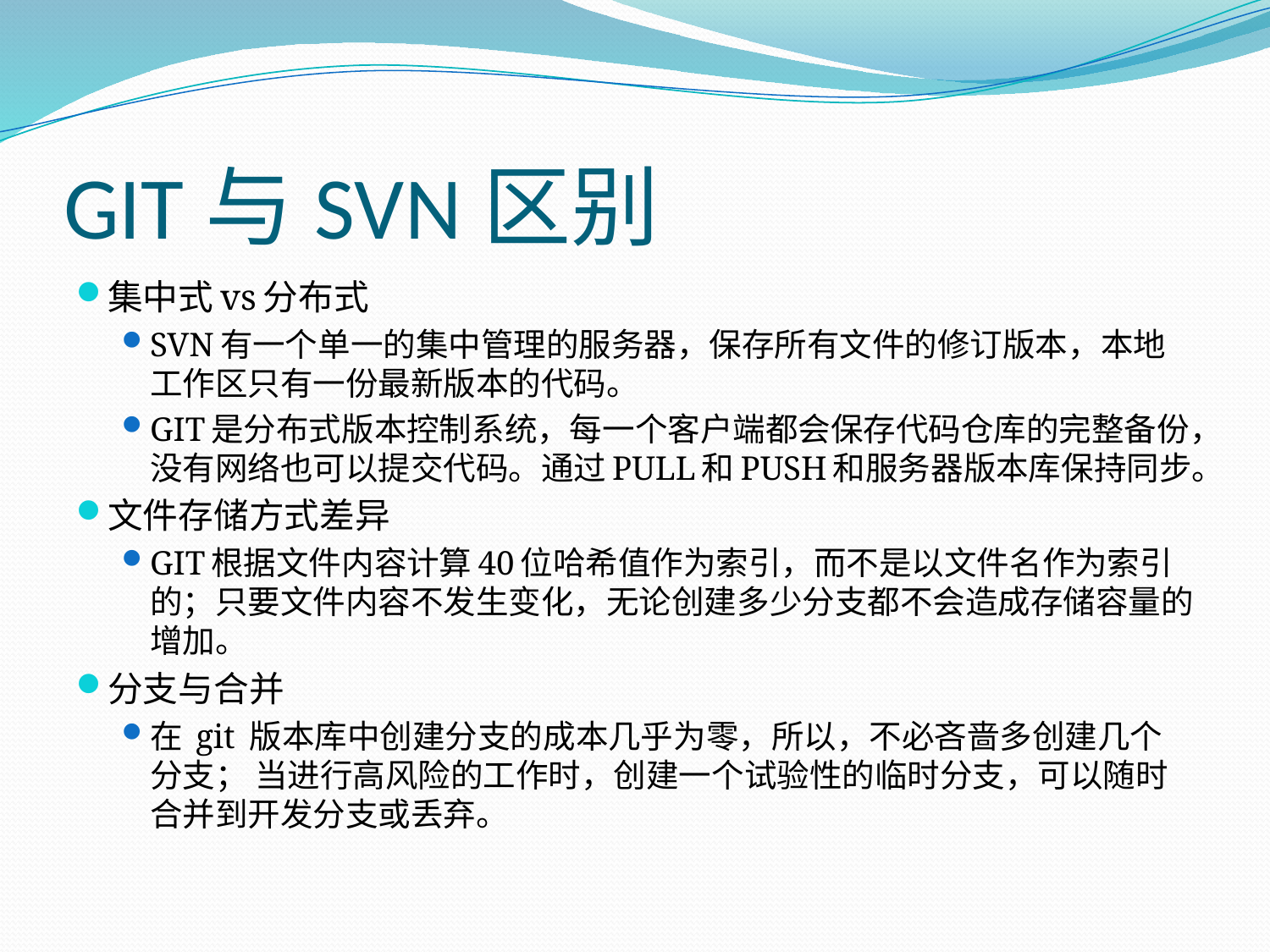

# GIT与SVN区别
集中式vs分布式
SVN有一个单一的集中管理的服务器，保存所有文件的修订版本，本地工作区只有一份最新版本的代码。
GIT是分布式版本控制系统，每一个客户端都会保存代码仓库的完整备份，没有网络也可以提交代码。通过PULL和PUSH和服务器版本库保持同步。
文件存储方式差异
GIT根据文件内容计算40位哈希值作为索引，而不是以文件名作为索引的；只要文件内容不发生变化，无论创建多少分支都不会造成存储容量的增加。
分支与合并
在 git 版本库中创建分支的成本几乎为零，所以，不必吝啬多创建几个分支； 当进行高风险的工作时，创建一个试验性的临时分支，可以随时合并到开发分支或丢弃。